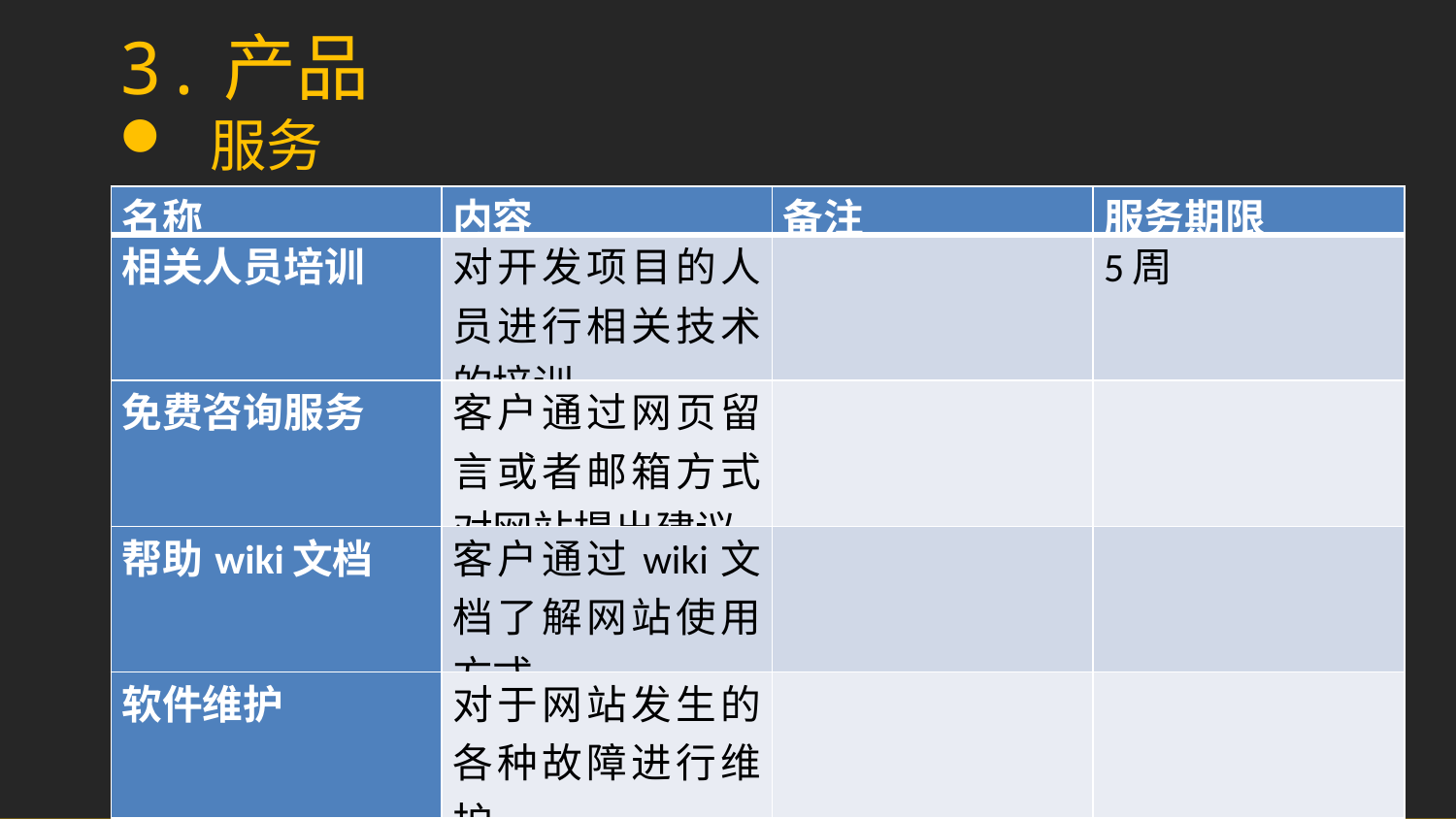

3.产品
服务
| 名称 | 内容 | 备注 | 服务期限 |
| --- | --- | --- | --- |
| 相关人员培训 | 对开发项目的人员进行相关技术的培训 |  | 5周 |
| 免费咨询服务 | 客户通过网页留言或者邮箱方式对网站提出建议 |  |  |
| 帮助wiki文档 | 客户通过wiki文档了解网站使用方式 |  |  |
| 软件维护 | 对于网站发生的各种故障进行维护， |  |  |